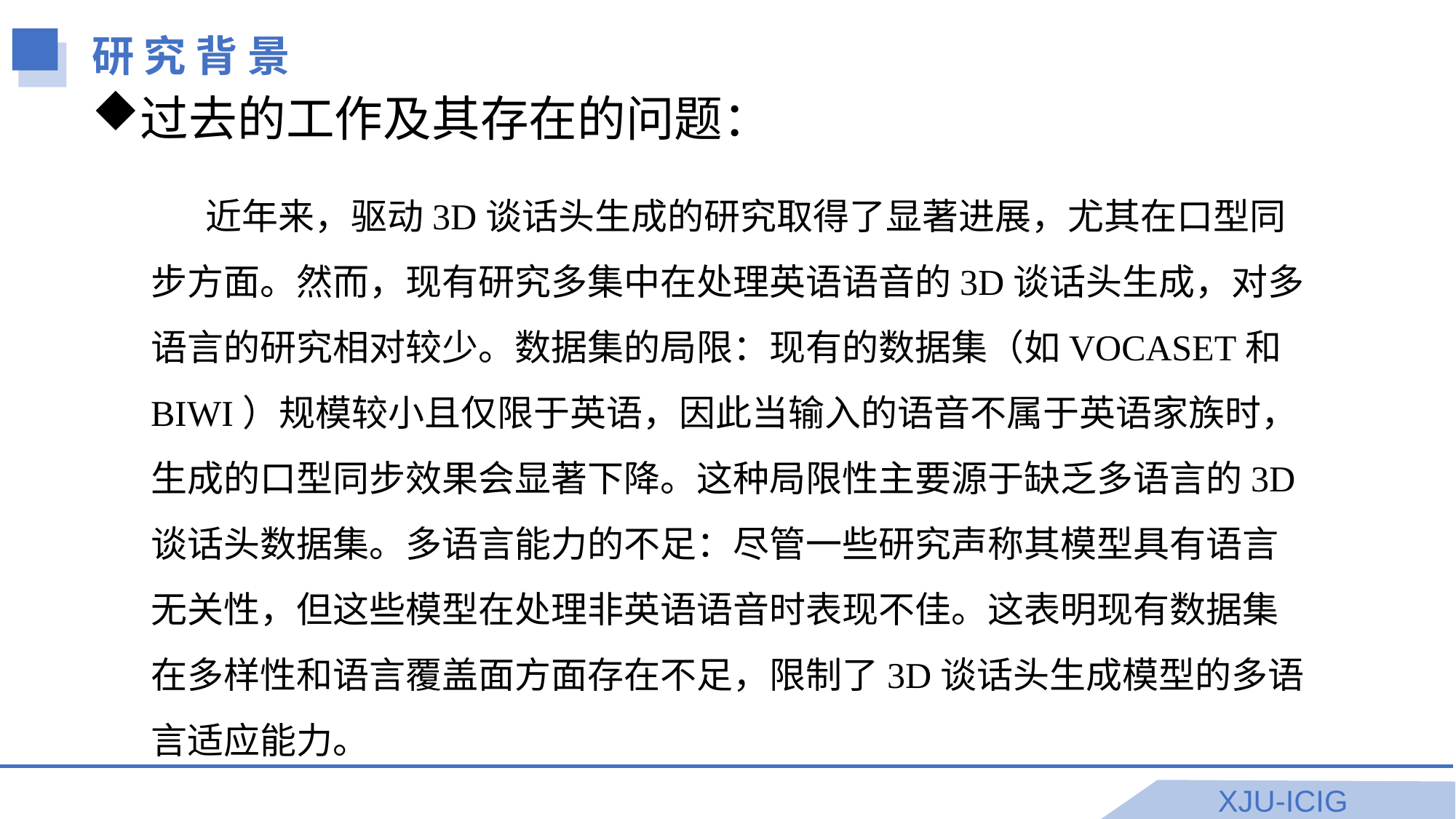

研 究 背 景

过去的工作及其存在的问题：
近年来，驱动3D谈话头生成的研究取得了显著进展，尤其在口型同步方面。然而，现有研究多集中在处理英语语音的3D谈话头生成，对多语言的研究相对较少。数据集的局限：现有的数据集（如VOCASET和BIWI）规模较小且仅限于英语，因此当输入的语音不属于英语家族时，生成的口型同步效果会显著下降。这种局限性主要源于缺乏多语言的3D谈话头数据集。多语言能力的不足：尽管一些研究声称其模型具有语言无关性，但这些模型在处理非英语语音时表现不佳。这表明现有数据集在多样性和语言覆盖面方面存在不足，限制了3D谈话头生成模型的多语言适应能力。
XJU-ICIG